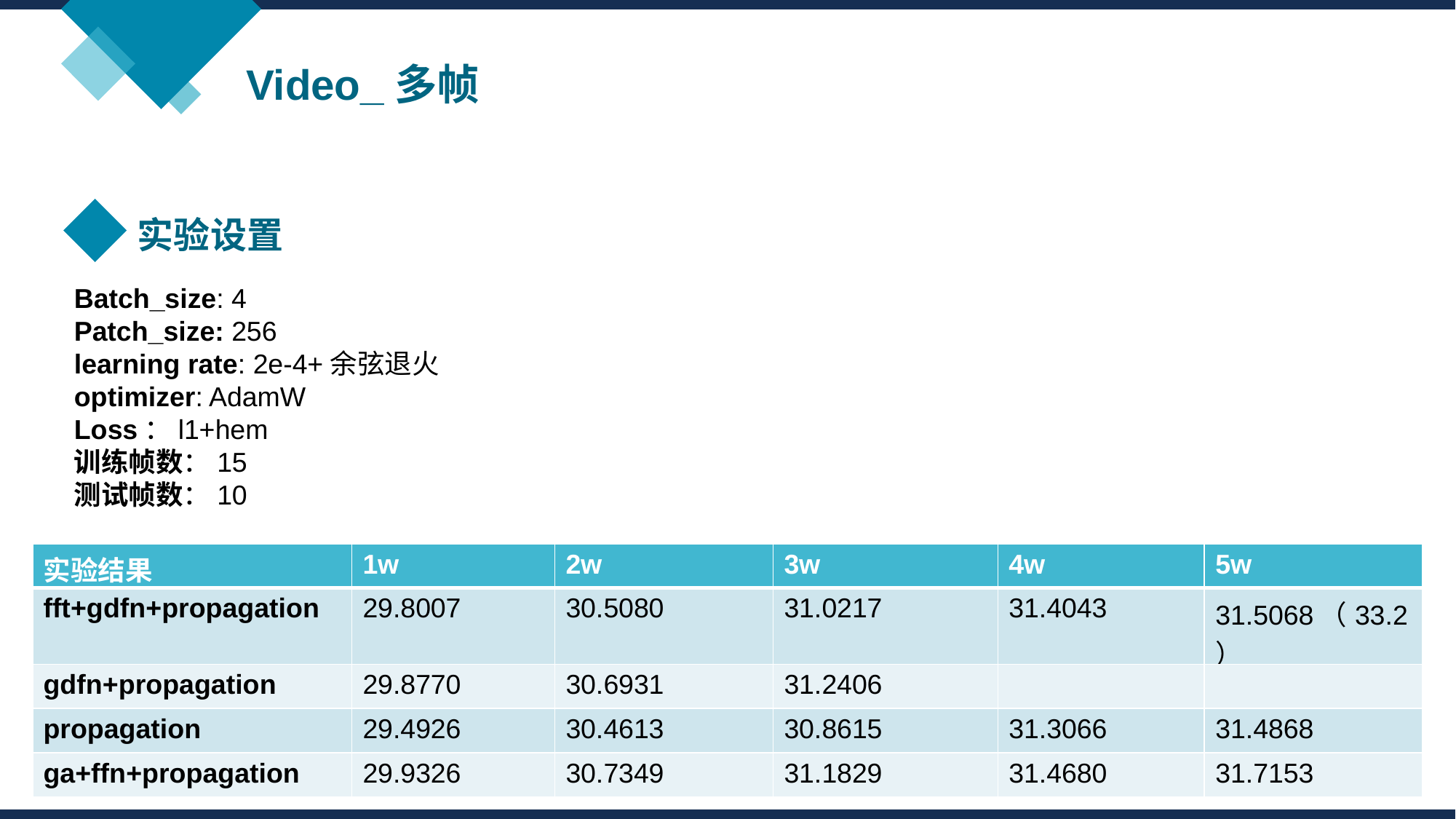

Video_多帧

实验设置
Batch_size: 4
Patch_size: 256
learning rate: 2e-4+余弦退火
optimizer: AdamW
Loss：l1+hem
训练帧数：15
测试帧数：10

| 实验结果 | 1w | 2w | 3w | 4w | 5w |
| --- | --- | --- | --- | --- | --- |
| fft+gdfn+propagation | 29.8007 | 30.5080 | 31.0217 | 31.4043 | 31.5068（33.2） |
| gdfn+propagation | 29.8770 | 30.6931 | 31.2406 |  |  |
| propagation | 29.4926 | 30.4613 | 30.8615 | 31.3066 | 31.4868 |
| ga+ffn+propagation | 29.9326 | 30.7349 | 31.1829 | 31.4680 | 31.7153 |